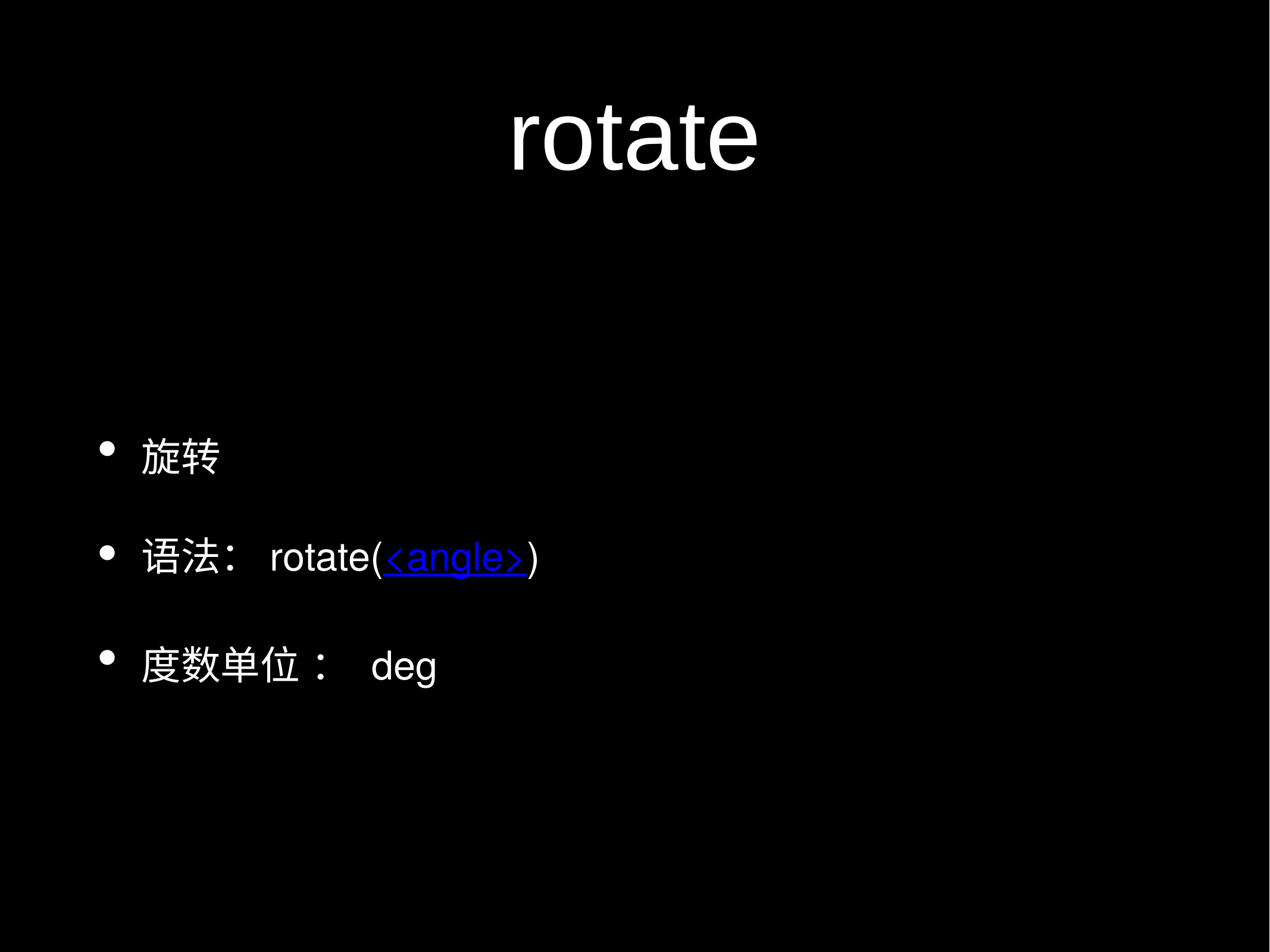

# rotate
旋转
语法：rotate(<angle>)
度数单位 ： deg